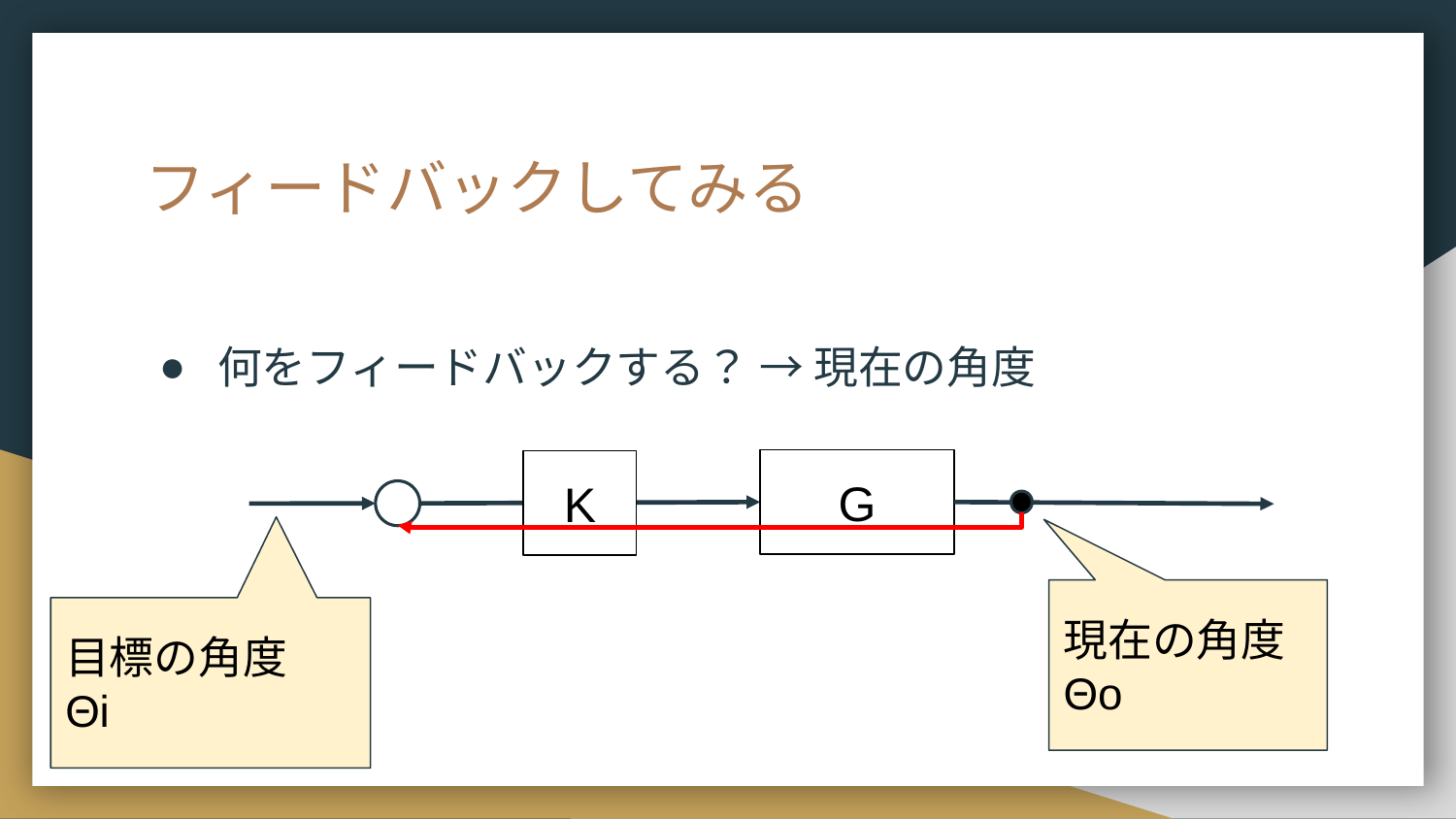

# フィードバックしてみる
何をフィードバックする？ → 現在の角度
G
K

現在の角度
Θo
目標の角度
Θi